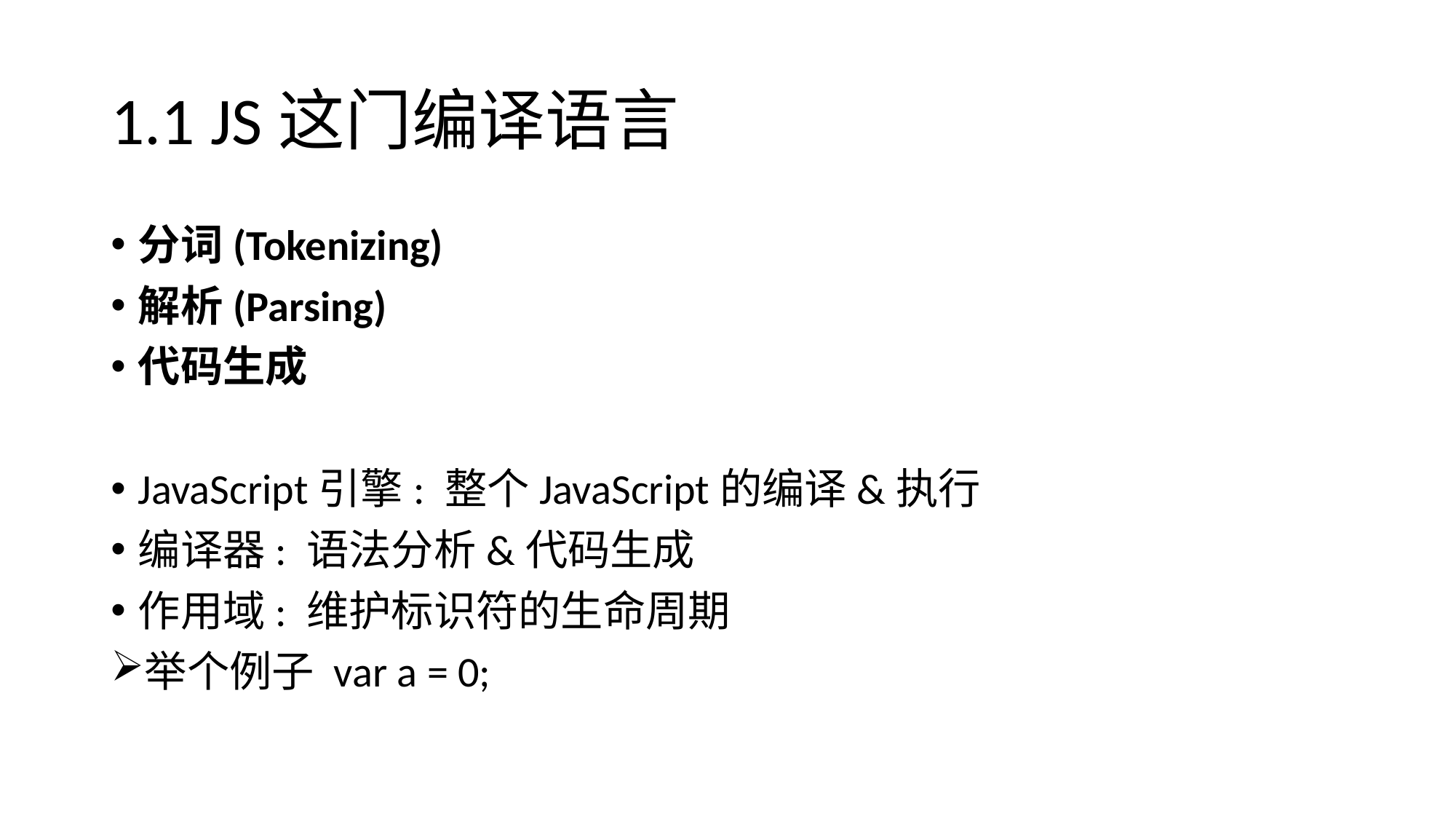

# 1.1 JS这门编译语言
分词(Tokenizing)
解析(Parsing)
代码生成

JavaScript引擎: 整个JavaScript的编译&执行
编译器: 语法分析&代码生成
作用域: 维护标识符的生命周期
举个例子 var a = 0;